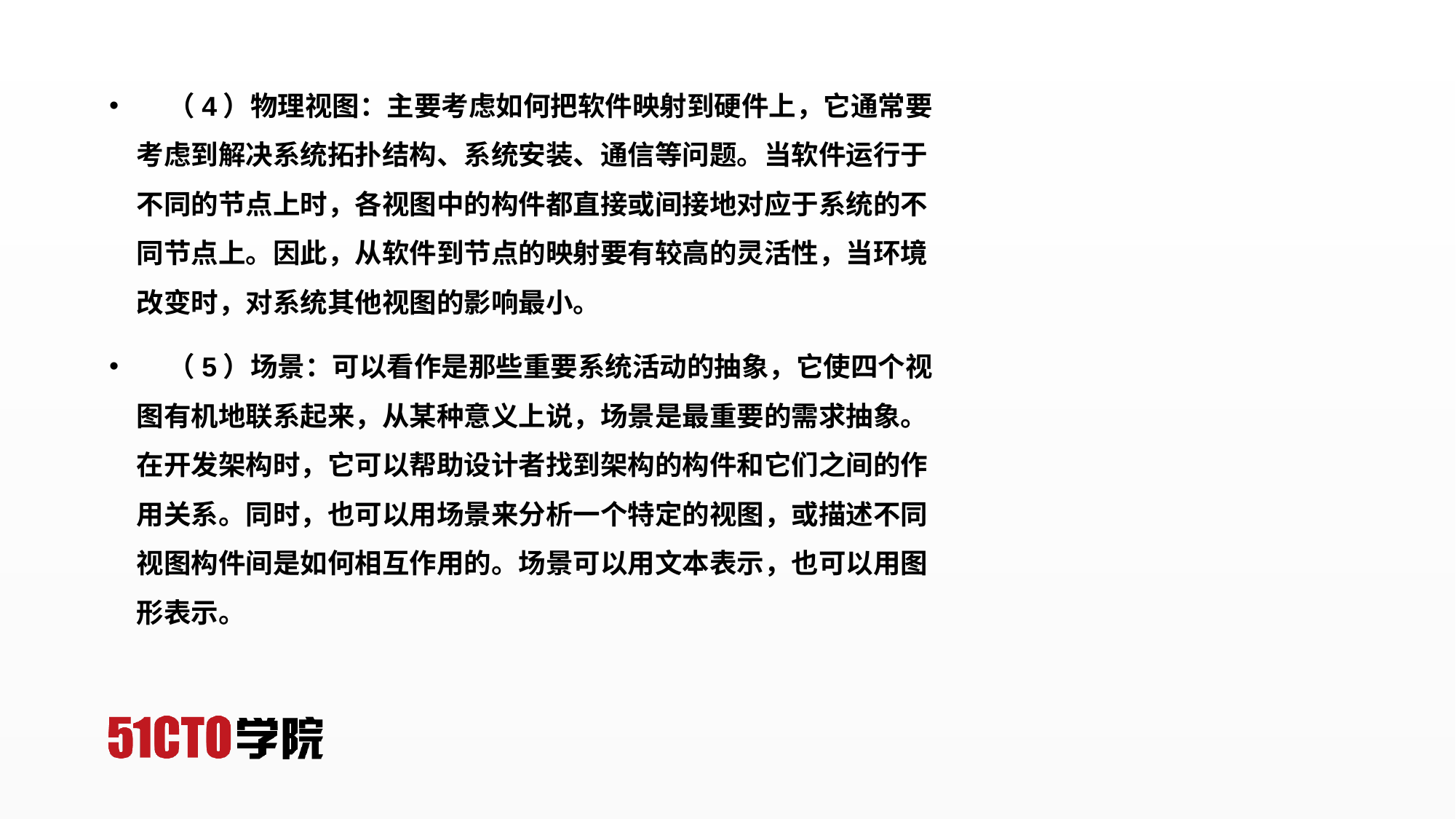

（4）物理视图：主要考虑如何把软件映射到硬件上，它通常要考虑到解决系统拓扑结构、系统安装、通信等问题。当软件运行于不同的节点上时，各视图中的构件都直接或间接地对应于系统的不同节点上。因此，从软件到节点的映射要有较高的灵活性，当环境改变时，对系统其他视图的影响最小。
    （5）场景：可以看作是那些重要系统活动的抽象，它使四个视图有机地联系起来，从某种意义上说，场景是最重要的需求抽象。在开发架构时，它可以帮助设计者找到架构的构件和它们之间的作用关系。同时，也可以用场景来分析一个特定的视图，或描述不同视图构件间是如何相互作用的。场景可以用文本表示，也可以用图形表示。